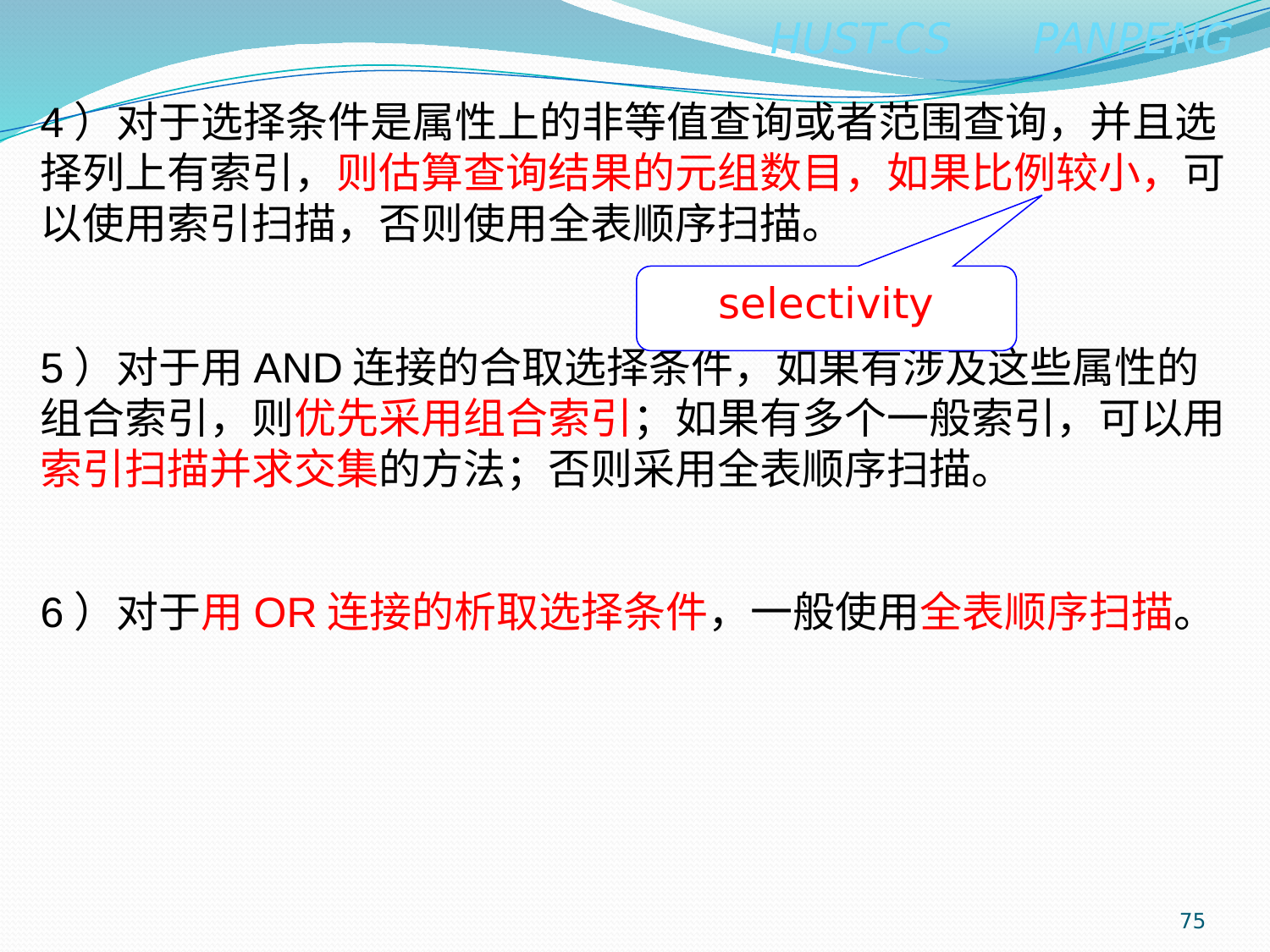

4）对于选择条件是属性上的非等值查询或者范围查询，并且选择列上有索引，则估算查询结果的元组数目，如果比例较小，可以使用索引扫描，否则使用全表顺序扫描。

5）对于用AND连接的合取选择条件，如果有涉及这些属性的组合索引，则优先采用组合索引；如果有多个一般索引，可以用索引扫描并求交集的方法；否则采用全表顺序扫描。

6）对于用OR连接的析取选择条件，一般使用全表顺序扫描。
selectivity
75